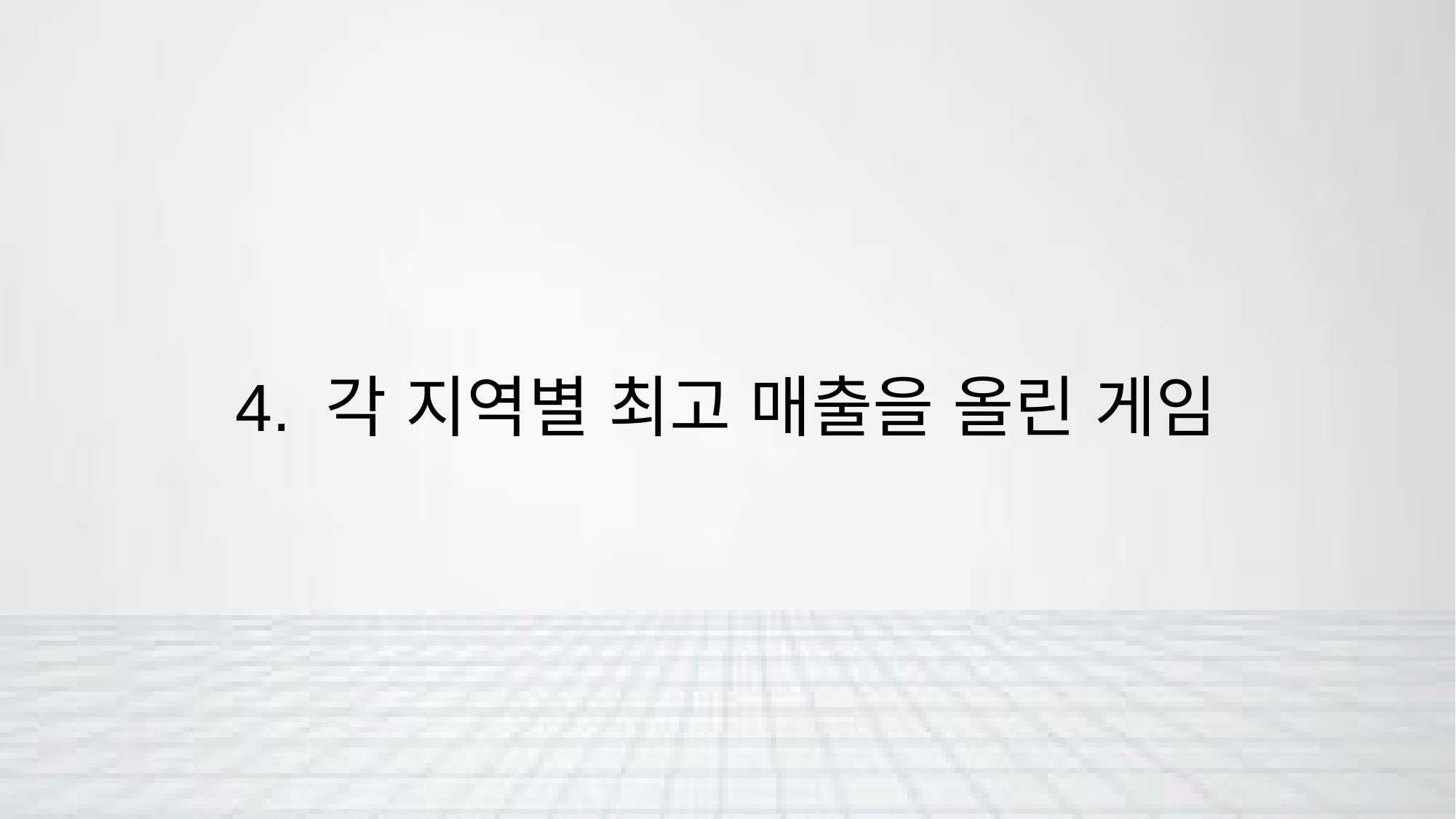

# 4. 각 지역별 최고 매출을 올린 게임